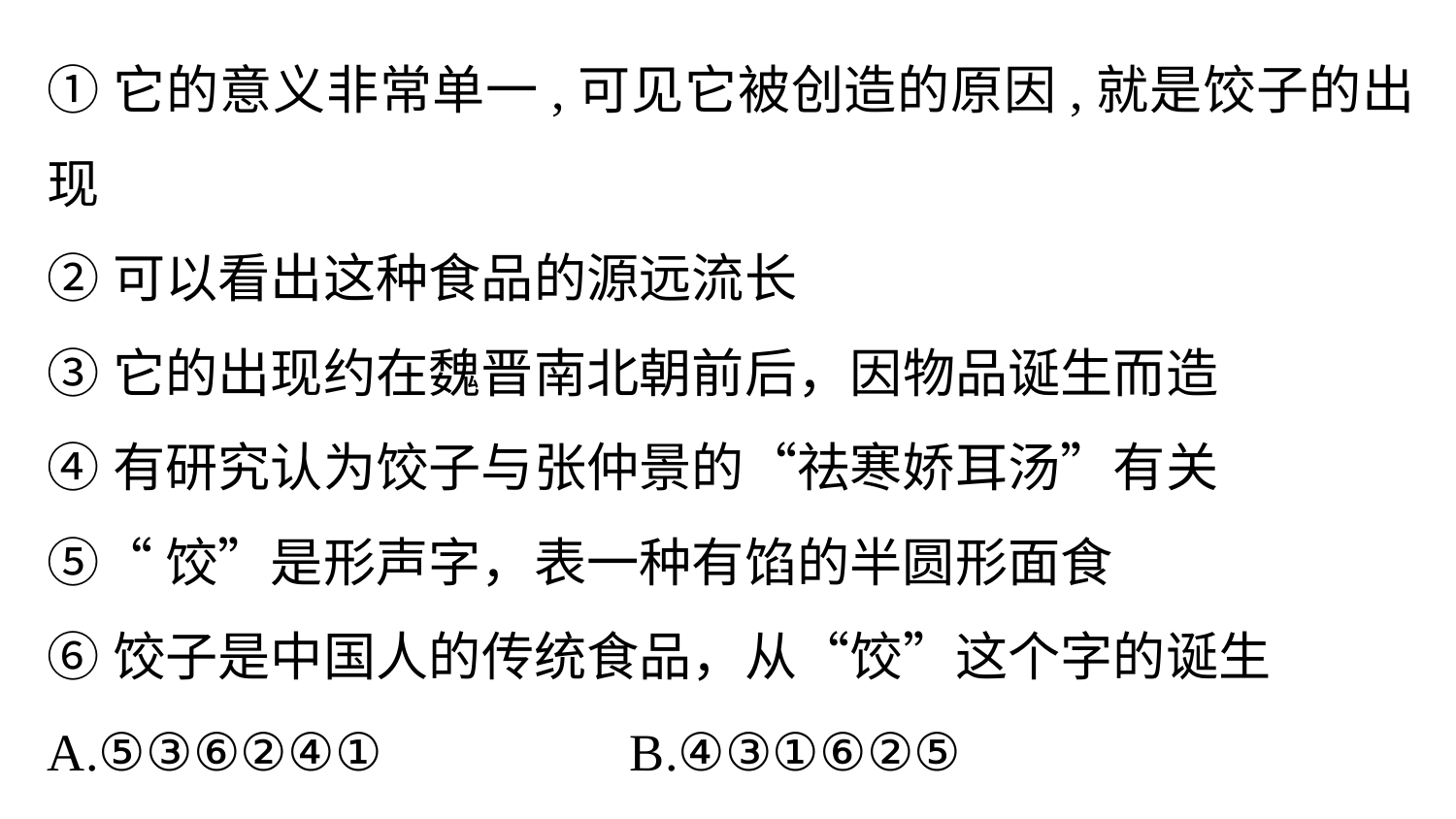

①它的意义非常单一,可见它被创造的原因,就是饺子的出现
②可以看出这种食品的源远流长
③它的出现约在魏晋南北朝前后，因物品诞生而造
④有研究认为饺子与张仲景的“祛寒娇耳汤”有关
⑤“饺”是形声字，表一种有馅的半圆形面食
⑥饺子是中国人的传统食品，从“饺”这个字的诞生
A.⑤③⑥②④①  		B.④③①⑥②⑤
C.⑤①③④⑥②  		D.③⑤①⑥②④